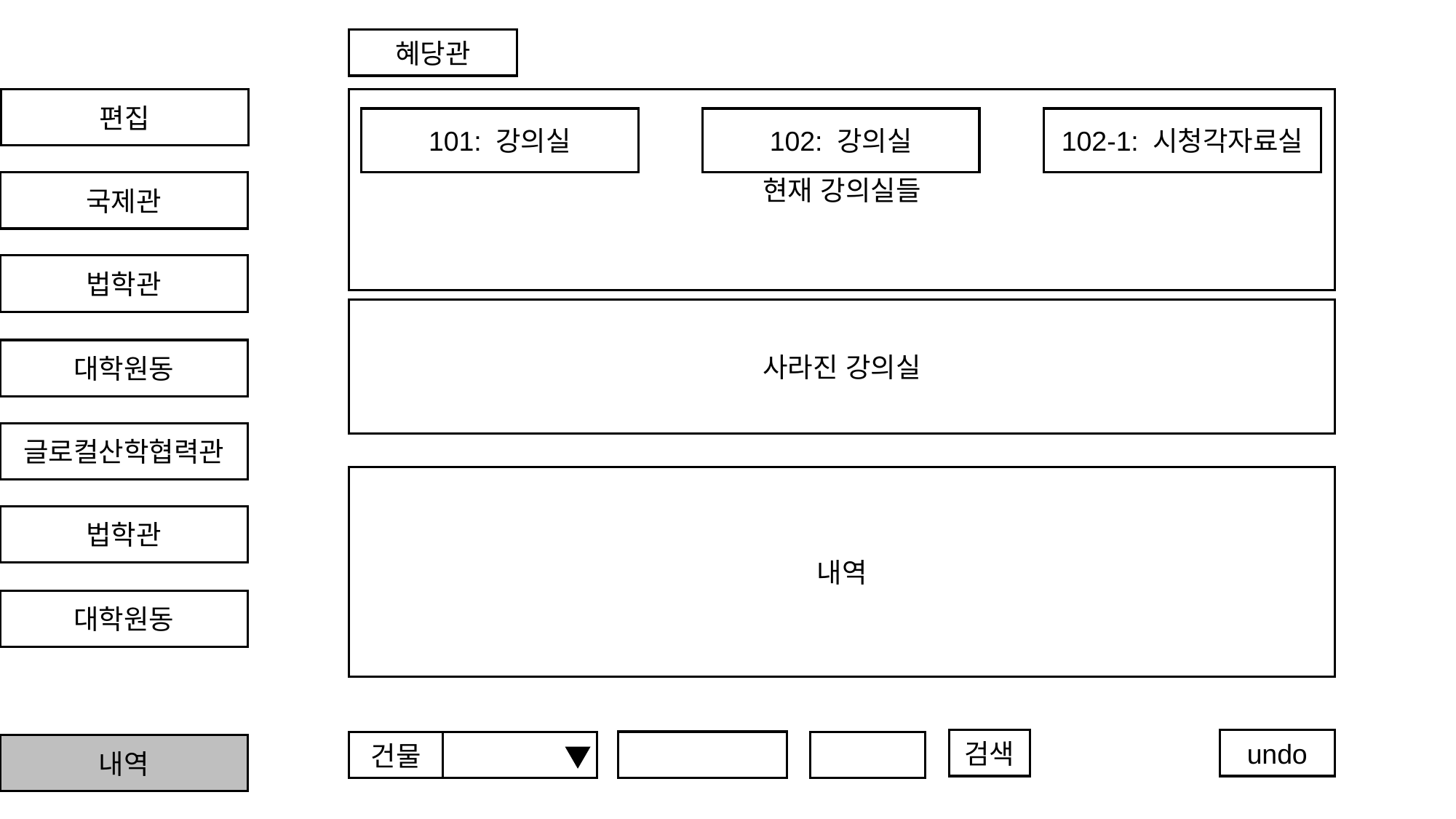

혜당관
편집
현재 강의실들
101: 강의실
102: 강의실
102-1: 시청각자료실
국제관
법학관
사라진 강의실
대학원동
글로컬산학협력관
내역
법학관
대학원동
undo
검색

건물
내역